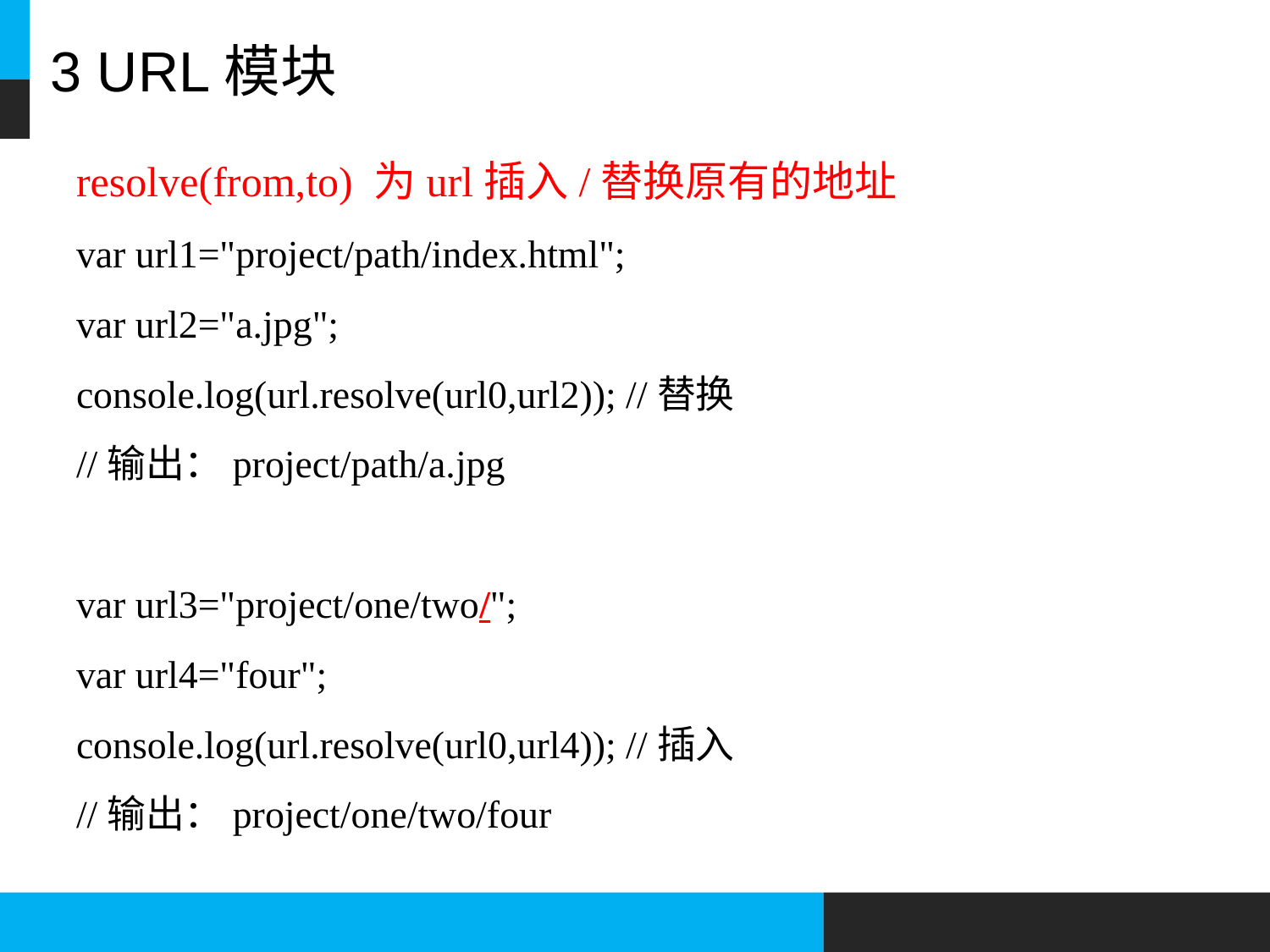

# 3 URL模块
resolve(from,to) 为url插入/替换原有的地址
var url1="project/path/index.html";
var url2="a.jpg";
console.log(url.resolve(url0,url2)); //替换
//输出：project/path/a.jpg

var url3="project/one/two/";
var url4="four";
console.log(url.resolve(url0,url4)); //插入
//输出：project/one/two/four